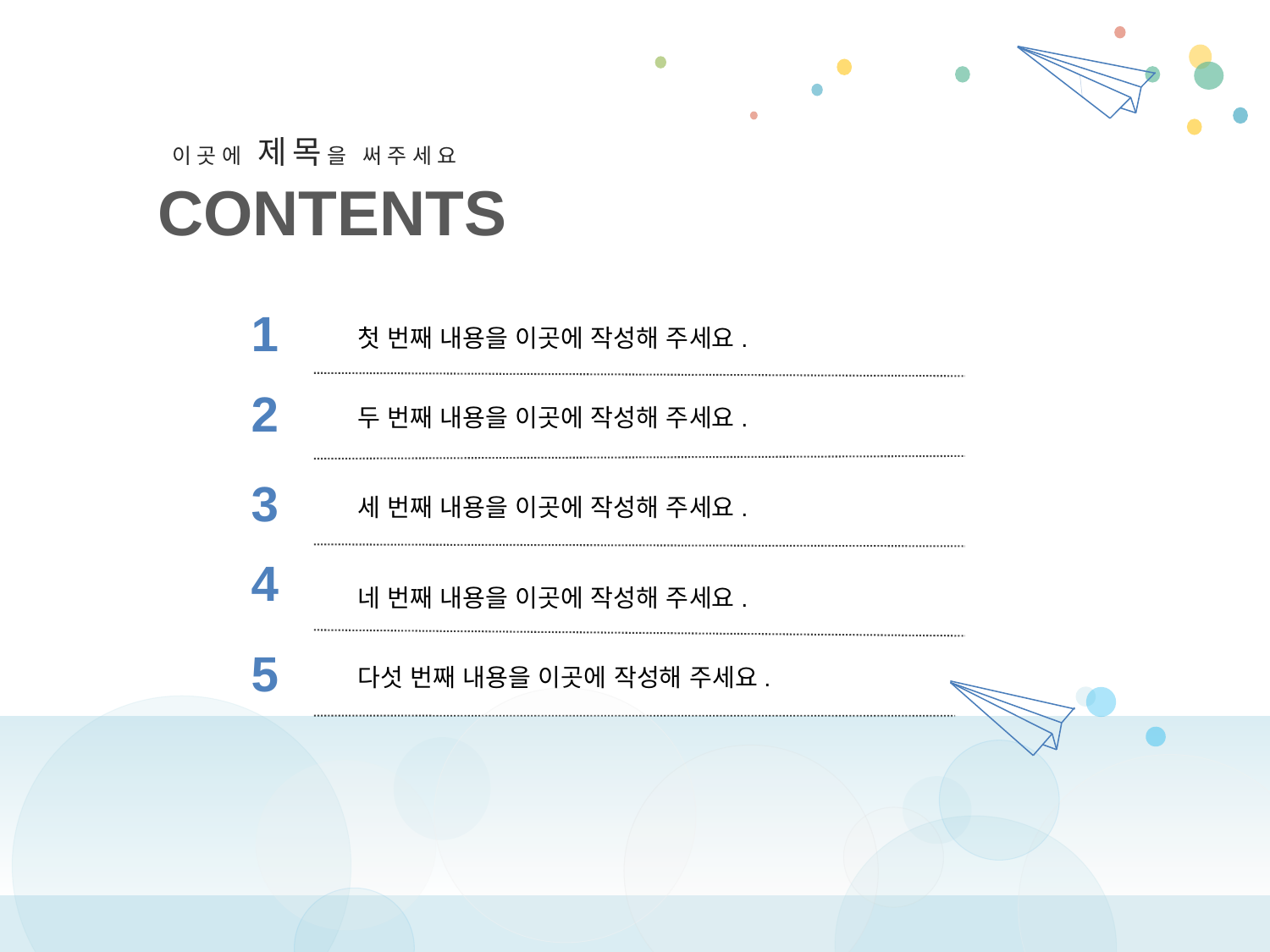

이곳에 제목을 써주세요
CONTENTS
1
첫 번째 내용을 이곳에 작성해 주세요.
2
두 번째 내용을 이곳에 작성해 주세요.
3
세 번째 내용을 이곳에 작성해 주세요.
4
네 번째 내용을 이곳에 작성해 주세요.
5
다섯 번째 내용을 이곳에 작성해 주세요.